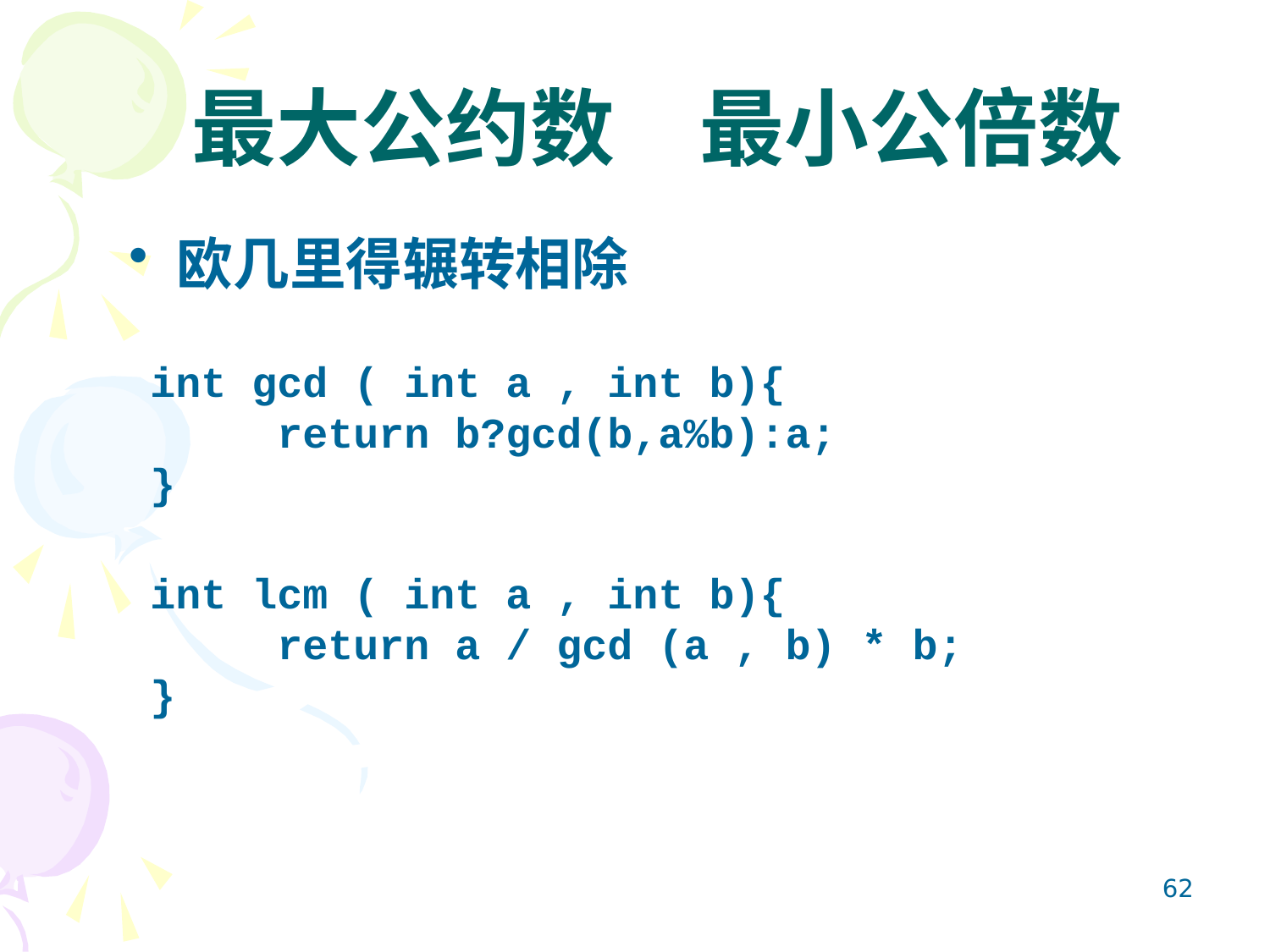

最大公约数　最小公倍数
欧几里得辗转相除
int gcd ( int a , int b){
	return b?gcd(b,a%b):a;
}
int lcm ( int a , int b){
	return a / gcd (a , b) * b;
}
62